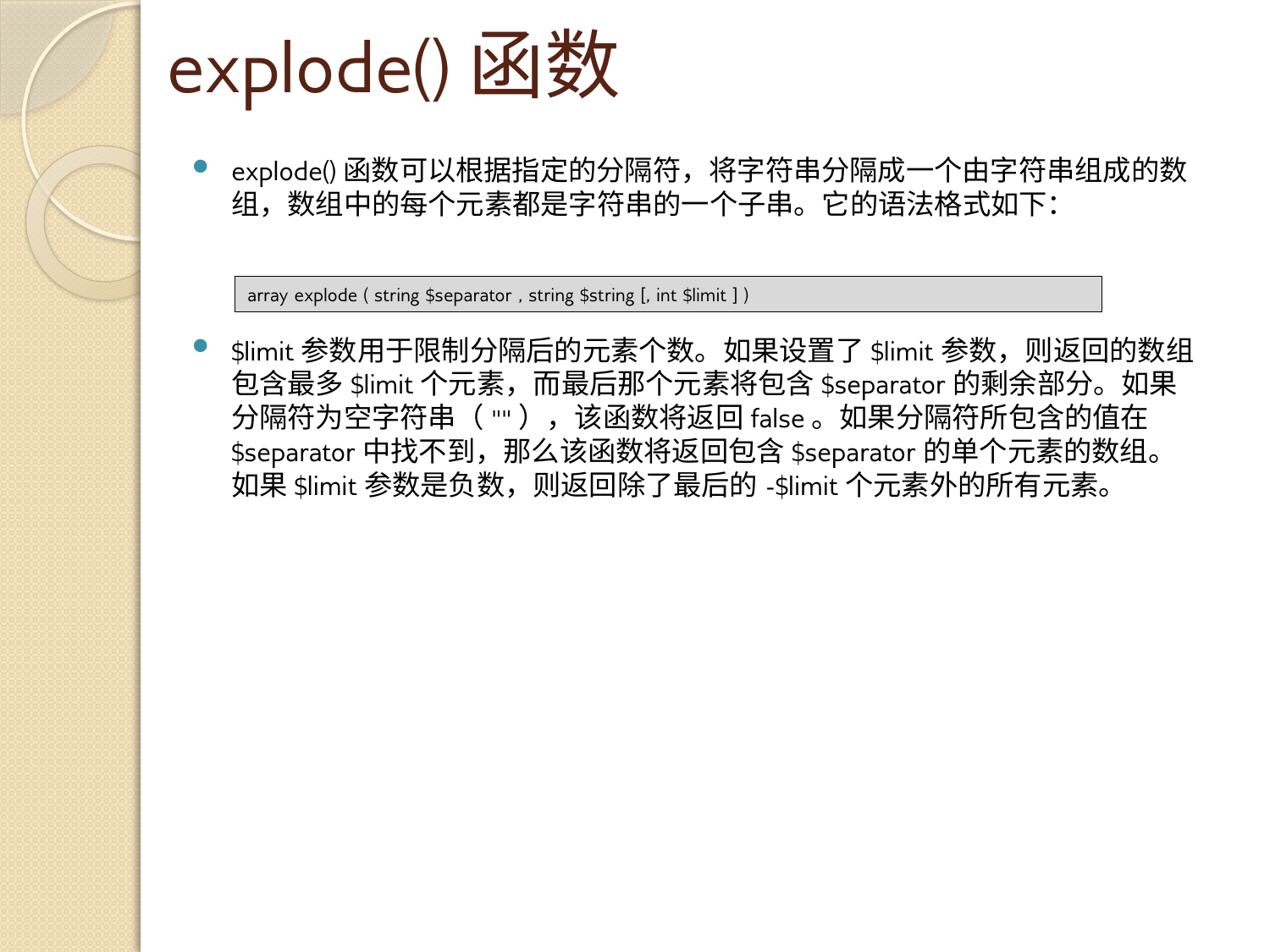

# explode()函数
explode()函数可以根据指定的分隔符，将字符串分隔成一个由字符串组成的数组，数组中的每个元素都是字符串的一个子串。它的语法格式如下：
array explode ( string $separator , string $string [, int $limit ] )
$limit参数用于限制分隔后的元素个数。如果设置了$limit参数，则返回的数组包含最多$limit个元素，而最后那个元素将包含$separator的剩余部分。如果分隔符为空字符串（""），该函数将返回false。如果分隔符所包含的值在$separator中找不到，那么该函数将返回包含$separator的单个元素的数组。如果$limit参数是负数，则返回除了最后的-$limit个元素外的所有元素。